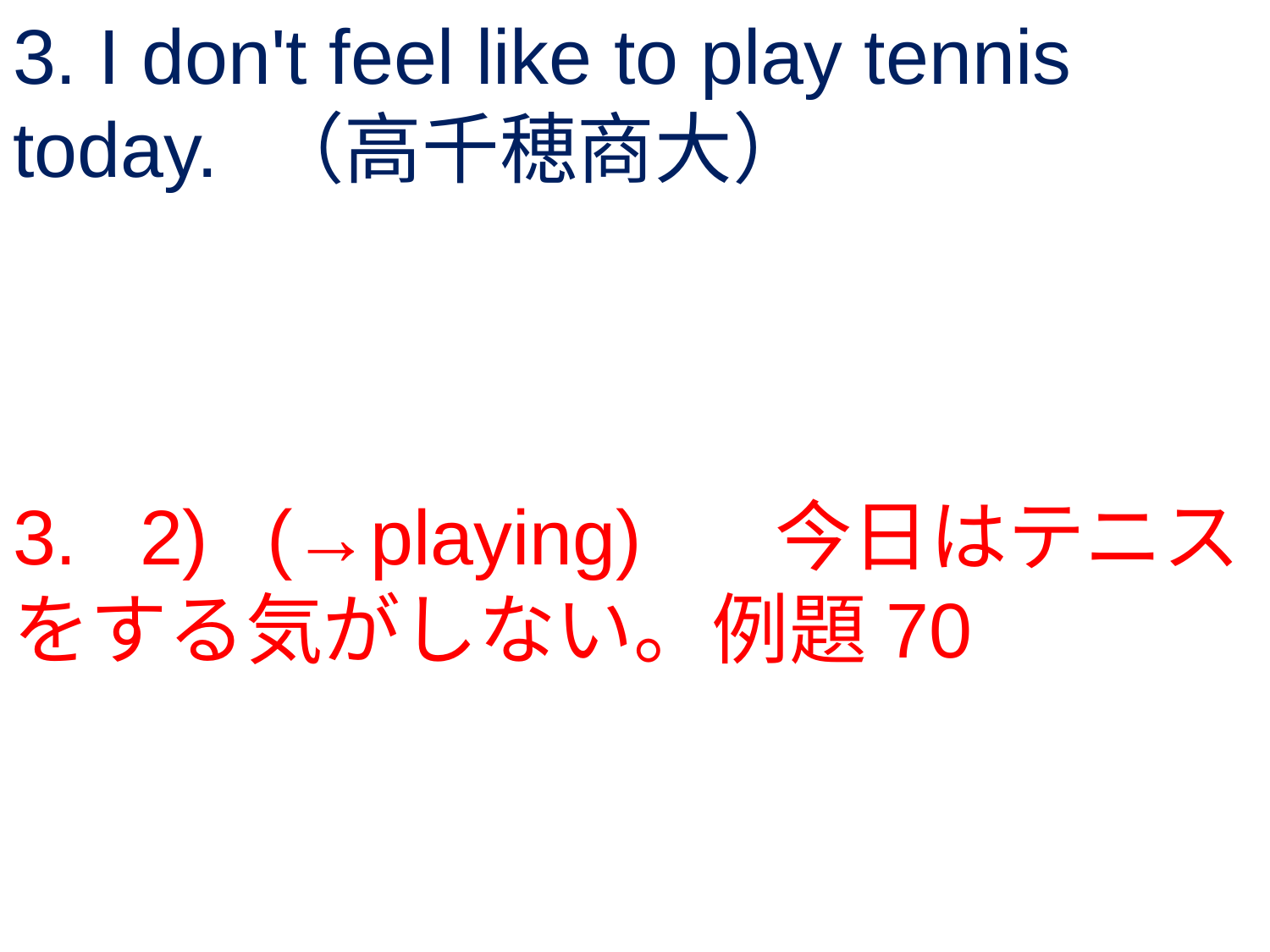

# 3. I don't feel like to play tennis today.	（高千穂商大）
3.	2) 	(→playing)		今日はテニスをする気がしない。例題70